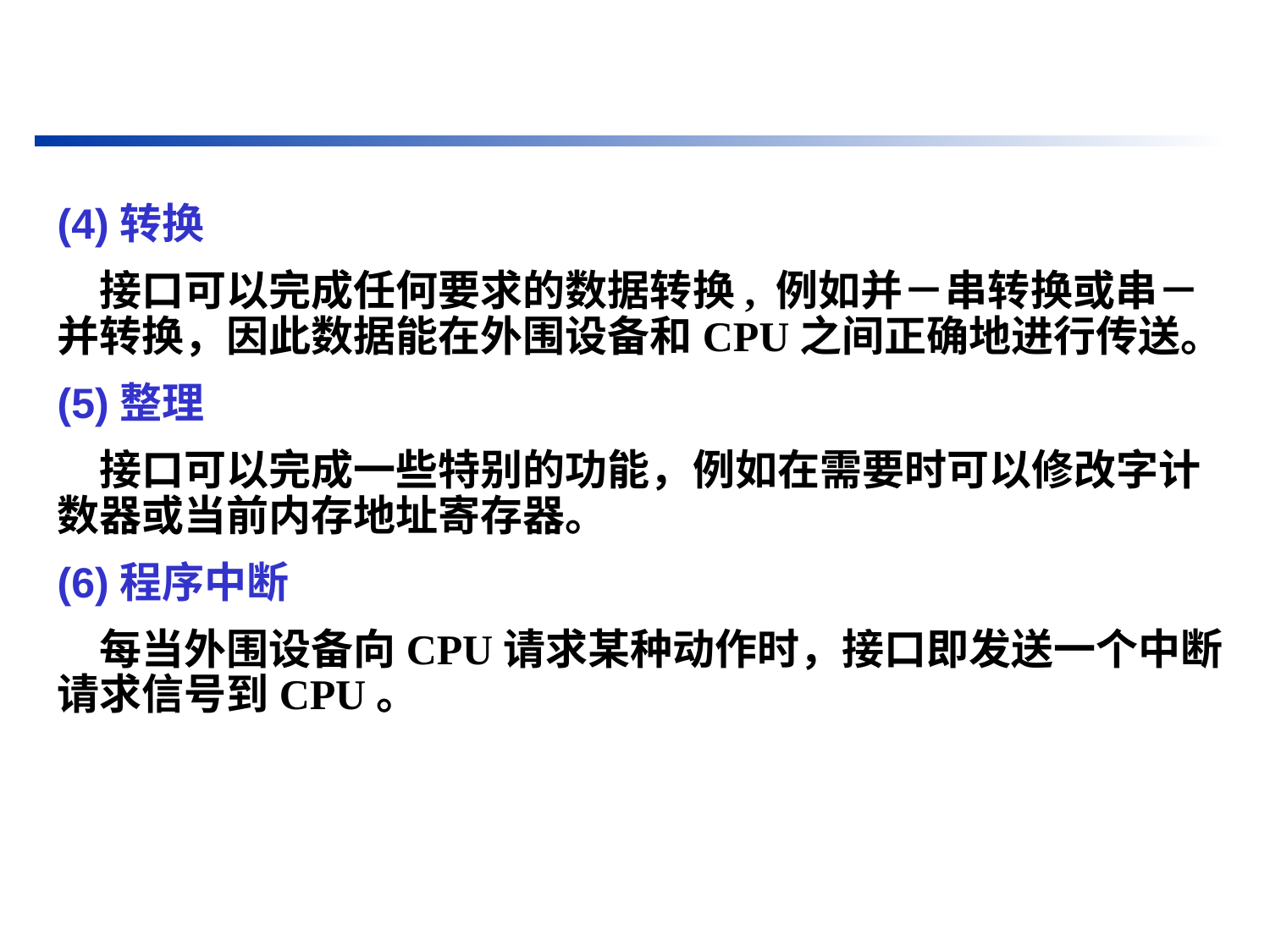

(4)转换
　接口可以完成任何要求的数据转换, 例如并－串转换或串－并转换，因此数据能在外围设备和CPU之间正确地进行传送。
(5)整理
　接口可以完成一些特别的功能，例如在需要时可以修改字计数器或当前内存地址寄存器。
(6)程序中断
　每当外围设备向CPU请求某种动作时，接口即发送一个中断请求信号到CPU。